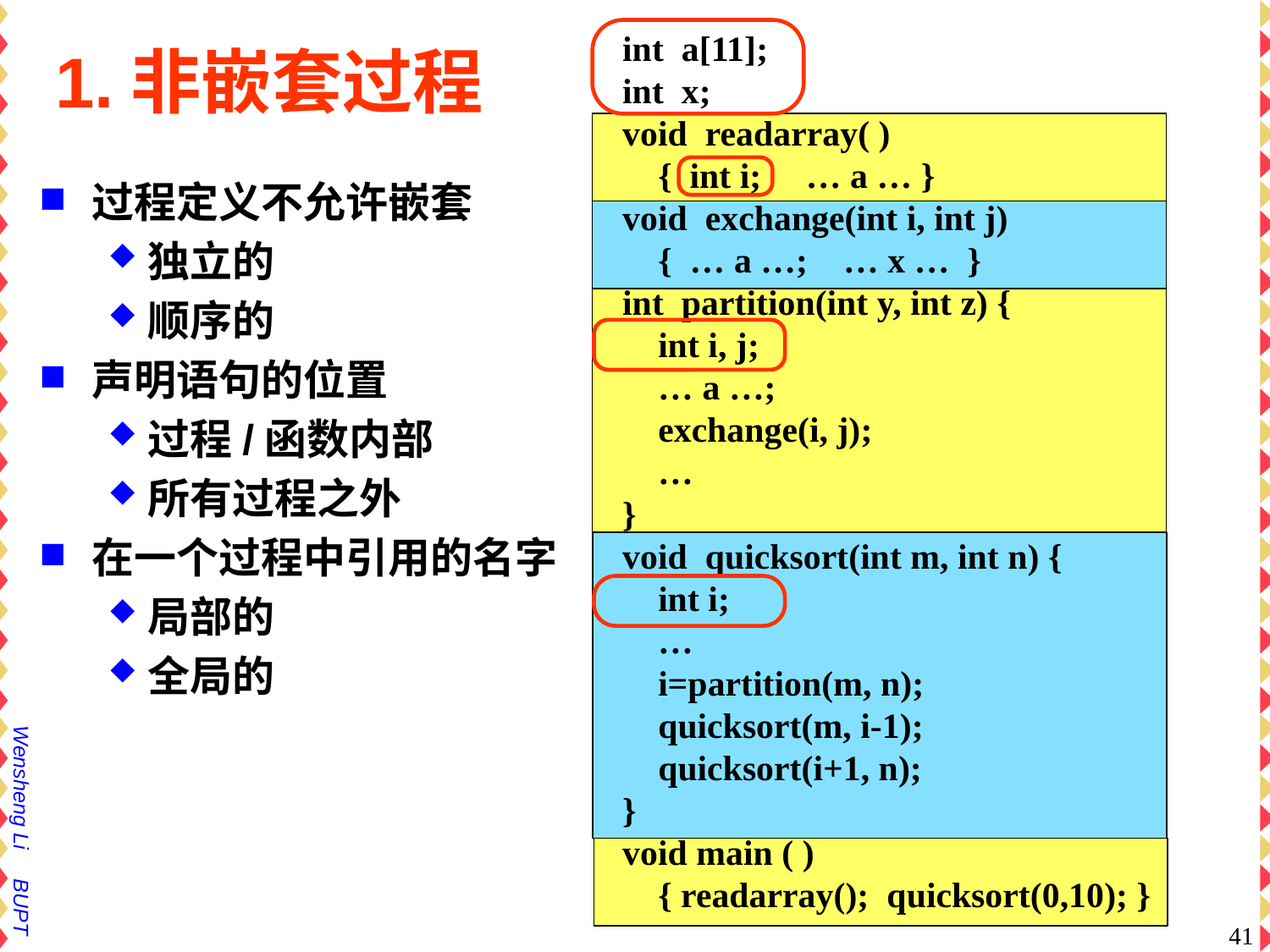

int  a[11];
int  x;
void  readarray( )
    {  int i;     … a … }
void  exchange(int i, int j)
    {  … a …;    … x …  }
int  partition(int y, int z) {
    int i, j;
    … a …;
    exchange(i, j);
    …
}
void  quicksort(int m, int n) {
    int i;
    …
    i=partition(m, n);
    quicksort(m, i-1);
    quicksort(i+1, n);
}
void main ( )
    { readarray();  quicksort(0,10); }
# 1.非嵌套过程

过程定义不允许嵌套
独立的
顺序的
声明语句的位置
过程/函数内部
所有过程之外
在一个过程中引用的名字
局部的
全局的

41